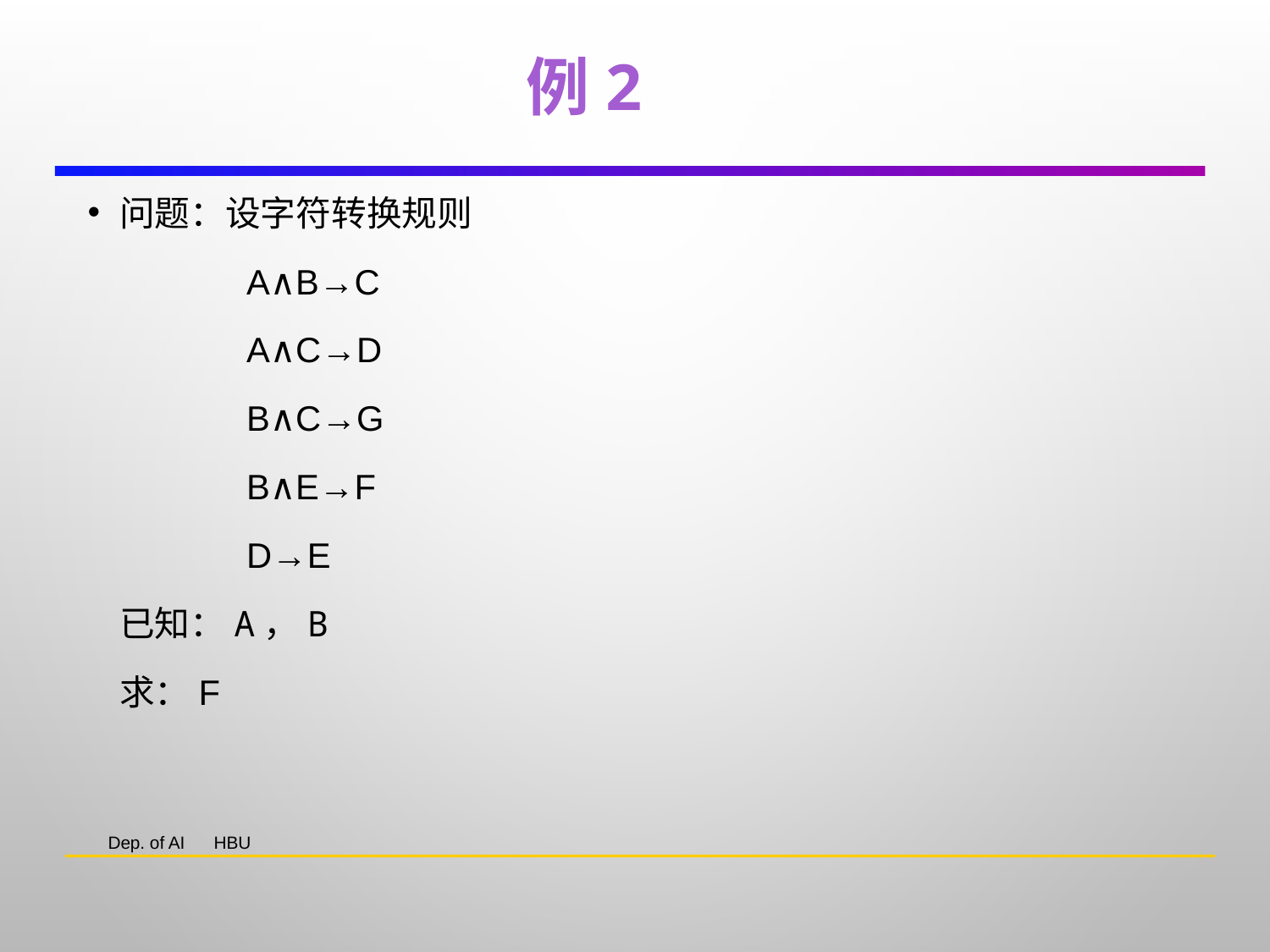

# 例2
问题：设字符转换规则
		A∧B→C
		A∧C→D
		B∧C→G
		B∧E→F
		D→E
	已知：A，B
	求：F
Dep. of AI      HBU

34